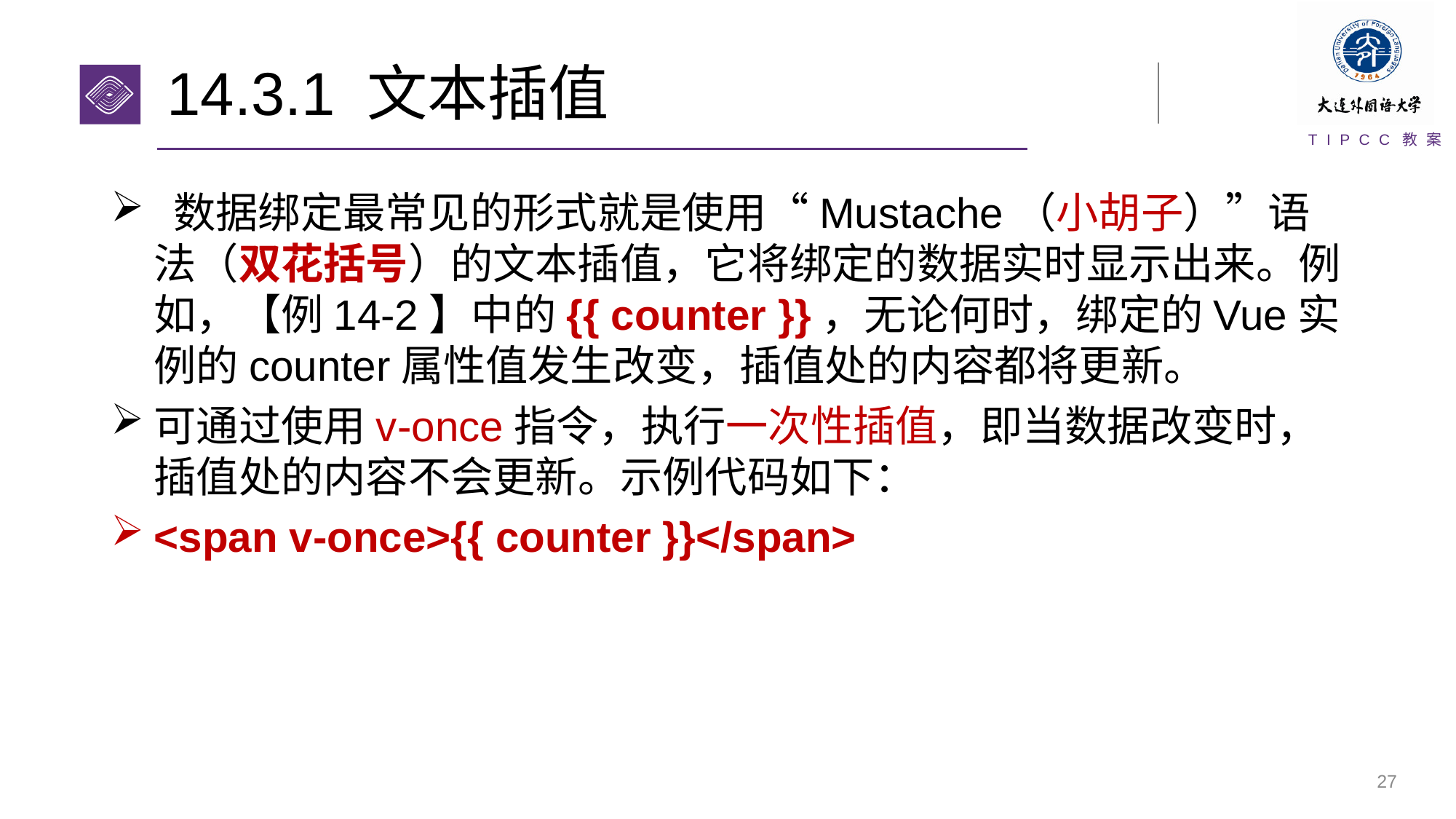

# 14.3.1 文本插值
 数据绑定最常见的形式就是使用“Mustache（小胡子）”语法（双花括号）的文本插值，它将绑定的数据实时显示出来。例如，【例14-2】中的{{ counter }}，无论何时，绑定的Vue实例的counter属性值发生改变，插值处的内容都将更新。
可通过使用v-once指令，执行一次性插值，即当数据改变时，插值处的内容不会更新。示例代码如下：
<span v-once>{{ counter }}</span>
27